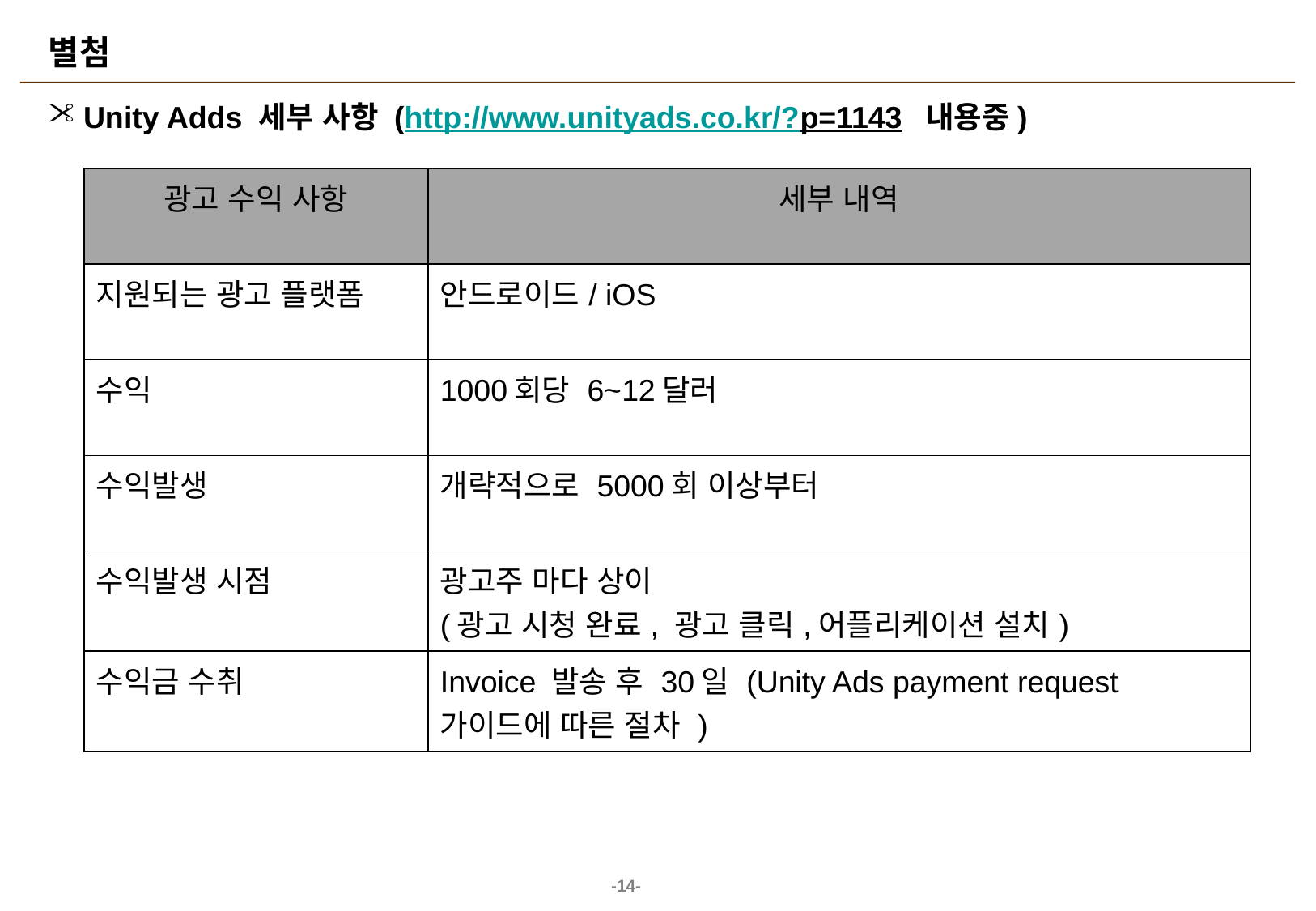

# 별첨
Unity Adds 세부 사항 (http://www.unityads.co.kr/?p=1143  내용중)
| 광고 수익 사항 | 세부 내역 |
| --- | --- |
| 지원되는 광고 플랫폼 | 안드로이드/ iOS |
| 수익 | 1000회당 6~12달러 |
| 수익발생 | 개략적으로 5000회 이상부터 |
| 수익발생 시점 | 광고주 마다 상이 (광고 시청 완료, 광고 클릭,어플리케이션 설치) |
| 수익금 수취 | Invoice 발송 후 30일 (Unity Ads payment request 가이드에 따른 절차 ) |